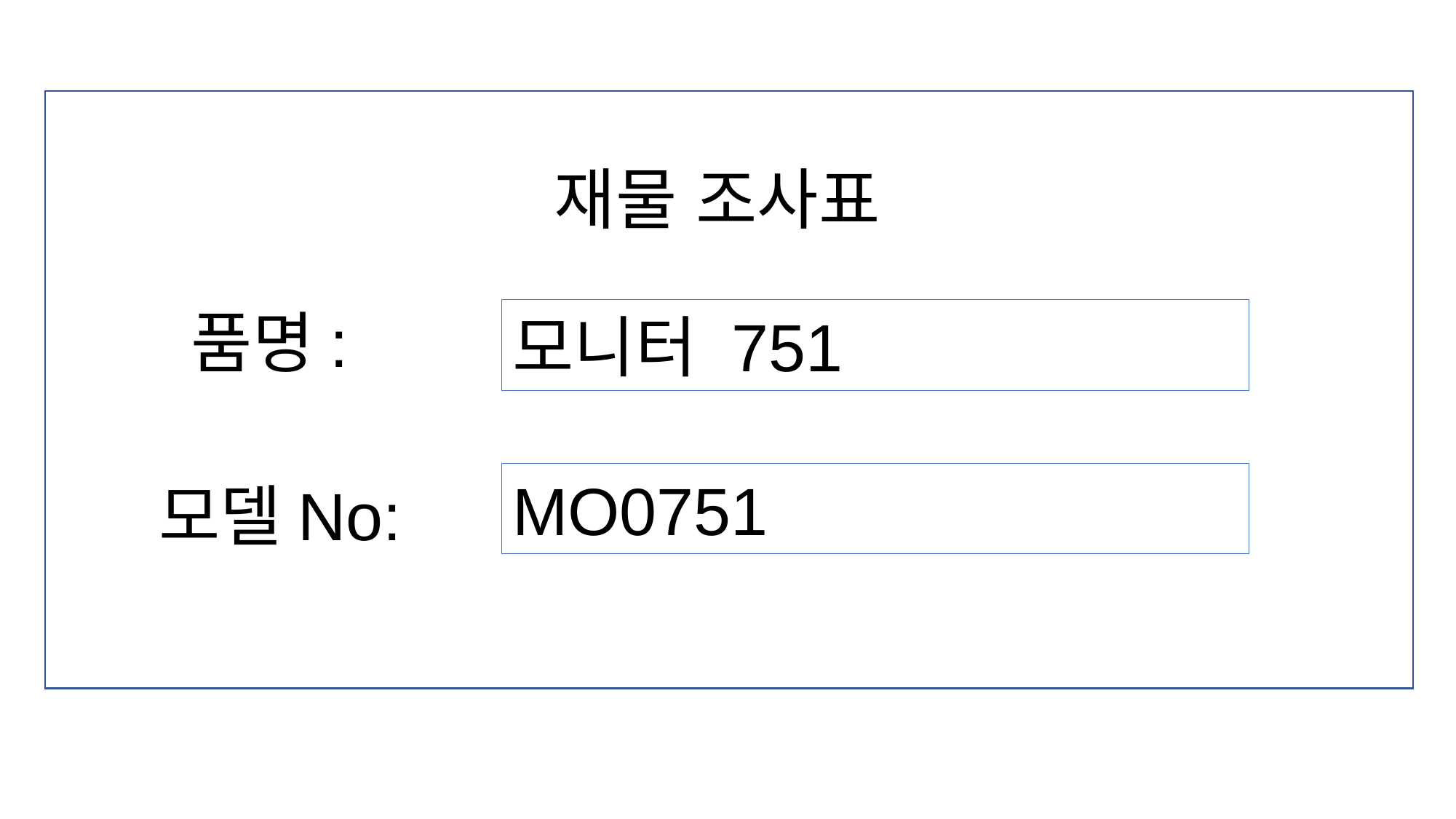

재물 조사표
품명:
모니터 751
MO0751
모델No: